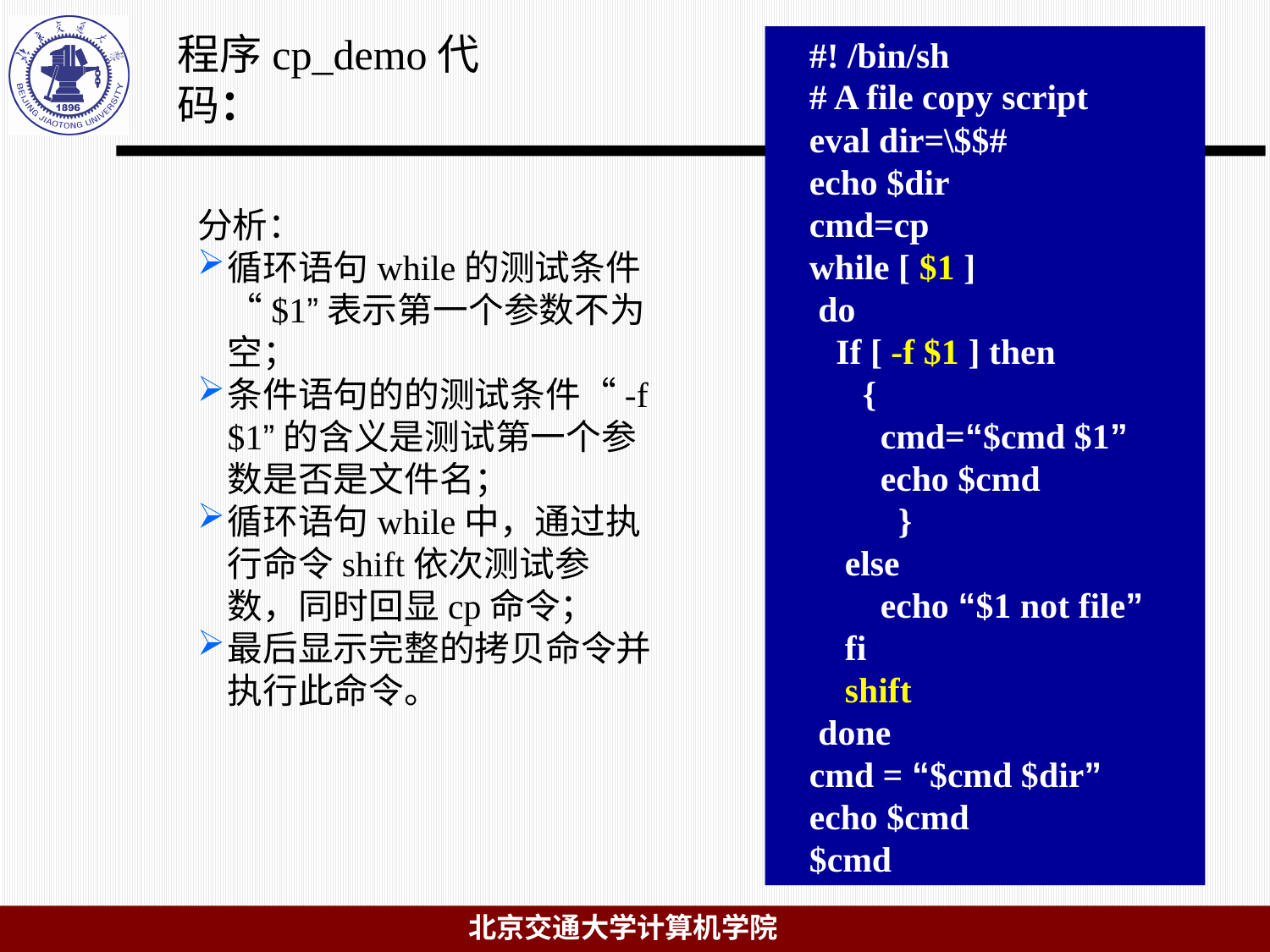

#! /bin/sh
# A file copy script
eval dir=\$$#
echo $dir
cmd=cp
while [ $1 ]
 do
   If [ -f $1 ] then
      {
        cmd=“$cmd $1”
        echo $cmd
          }
    else
        echo “$1 not file”
    fi
    shift
 done
cmd = “$cmd $dir”
echo $cmd
$cmd
程序cp_demo代码：
分析：
循环语句while的测试条件“$1”表示第一个参数不为空；
条件语句的的测试条件“-f $1”的含义是测试第一个参数是否是文件名；
循环语句while中，通过执行命令shift依次测试参数，同时回显cp命令；
最后显示完整的拷贝命令并执行此命令。